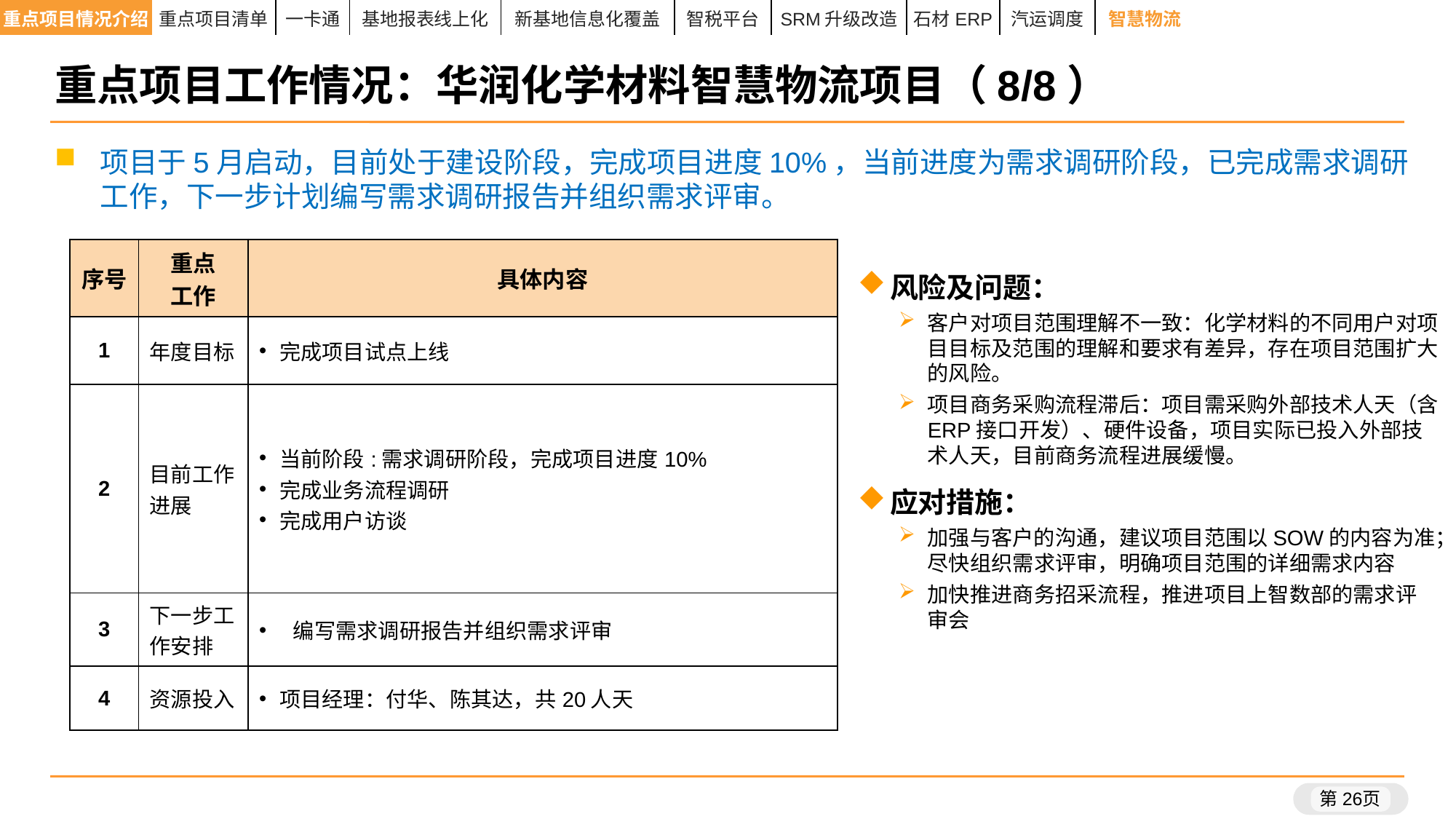

| 重点项目情况介绍 | 重点项目清单 | 一卡通 | 基地报表线上化 | 新基地信息化覆盖 | 智税平台 | SRM升级改造 | 石材ERP | 汽运调度 | 智慧物流 |
| --- | --- | --- | --- | --- | --- | --- | --- | --- | --- |
重点项目工作情况：华润化学材料智慧物流项目（8/8）
项目于5月启动，目前处于建设阶段，完成项目进度10%，当前进度为需求调研阶段，已完成需求调研工作，下一步计划编写需求调研报告并组织需求评审。
| 序号 | 重点 工作 | 具体内容 |
| --- | --- | --- |
| 1 | 年度目标 | 完成项目试点上线 |
| 2 | 目前工作进展 | 当前阶段:需求调研阶段，完成项目进度10% 完成业务流程调研 完成用户访谈 |
| 3 | 下一步工作安排 | 编写需求调研报告并组织需求评审 |
| 4 | 资源投入 | 项目经理：付华、陈其达，共20人天 |
风险及问题：
客户对项目范围理解不一致：化学材料的不同用户对项目目标及范围的理解和要求有差异，存在项目范围扩大的风险。
项目商务采购流程滞后：项目需采购外部技术人天（含ERP接口开发）、硬件设备，项目实际已投入外部技术人天，目前商务流程进展缓慢。
应对措施：
加强与客户的沟通，建议项目范围以SOW的内容为准；尽快组织需求评审，明确项目范围的详细需求内容
加快推进商务招采流程，推进项目上智数部的需求评审会